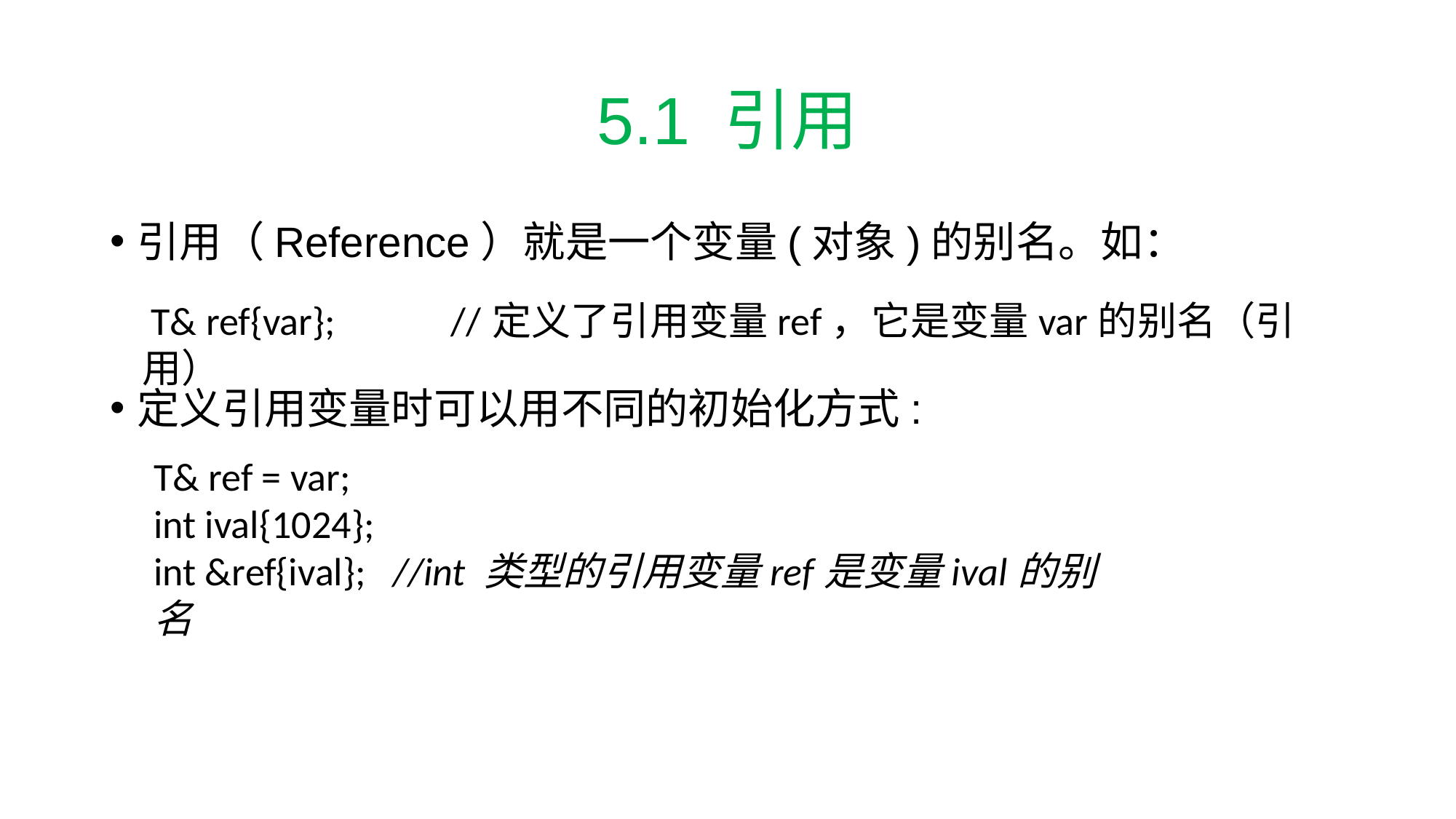

# 5.1 引用
引用（Reference）就是一个变量(对象)的别名。如：

定义引用变量时可以用不同的初始化方式:

 T& ref{var};             //定义了引用变量ref，它是变量var的别名（引用）
T& ref = var;
int ival{1024};
int &ref{ival};   //int 类型的引用变量ref是变量ival的别名